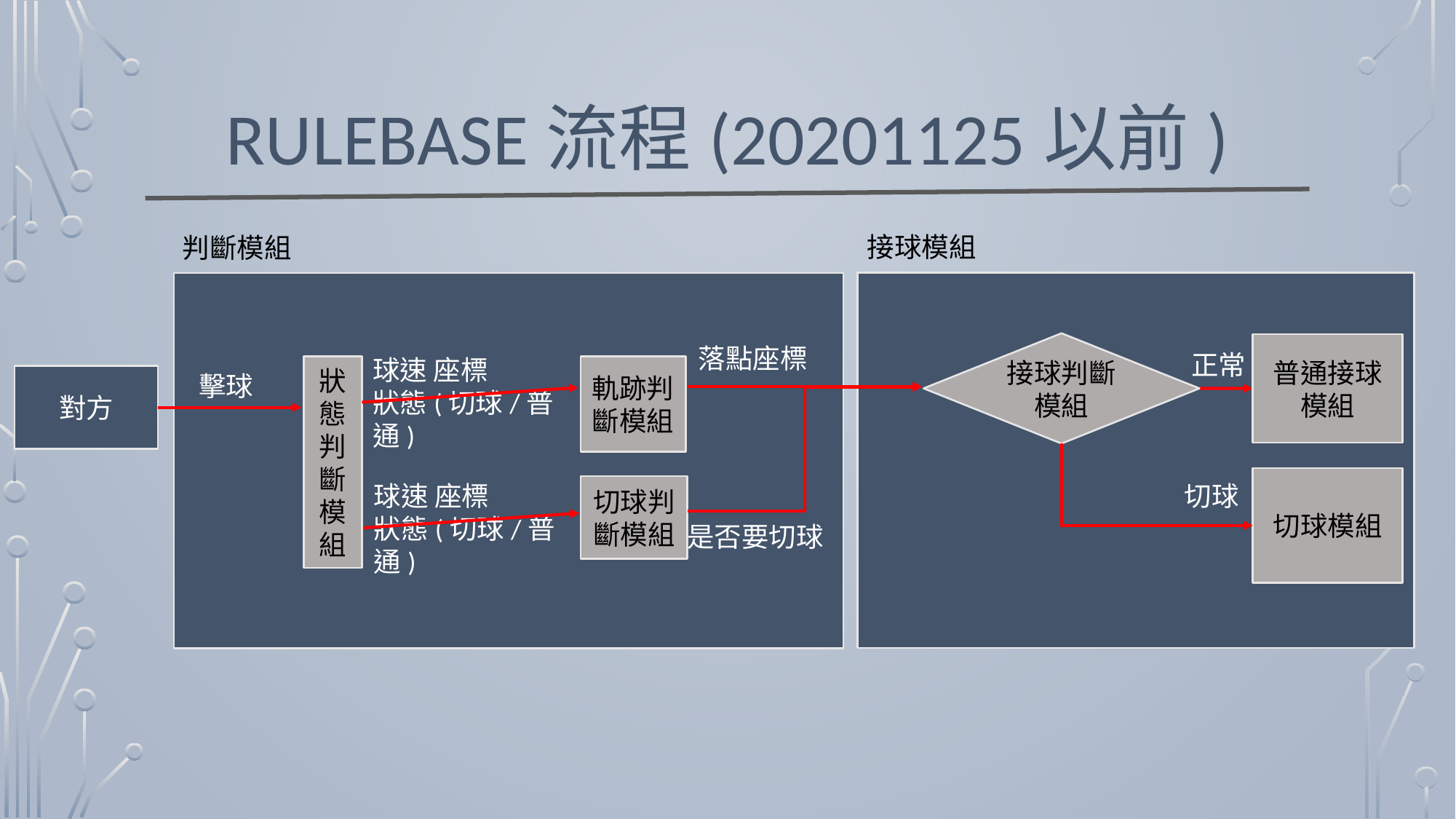

# RuleBase流程(20201125以前)
接球模組
判斷模組

接球判斷模組
普通接球模組
落點座標
正常
球速 座標
狀態(切球/普通)
狀態判斷模組
軌跡判斷模組
擊球
對方
切球模組
球速 座標
狀態(切球/普通)
切球
切球判斷模組
是否要切球